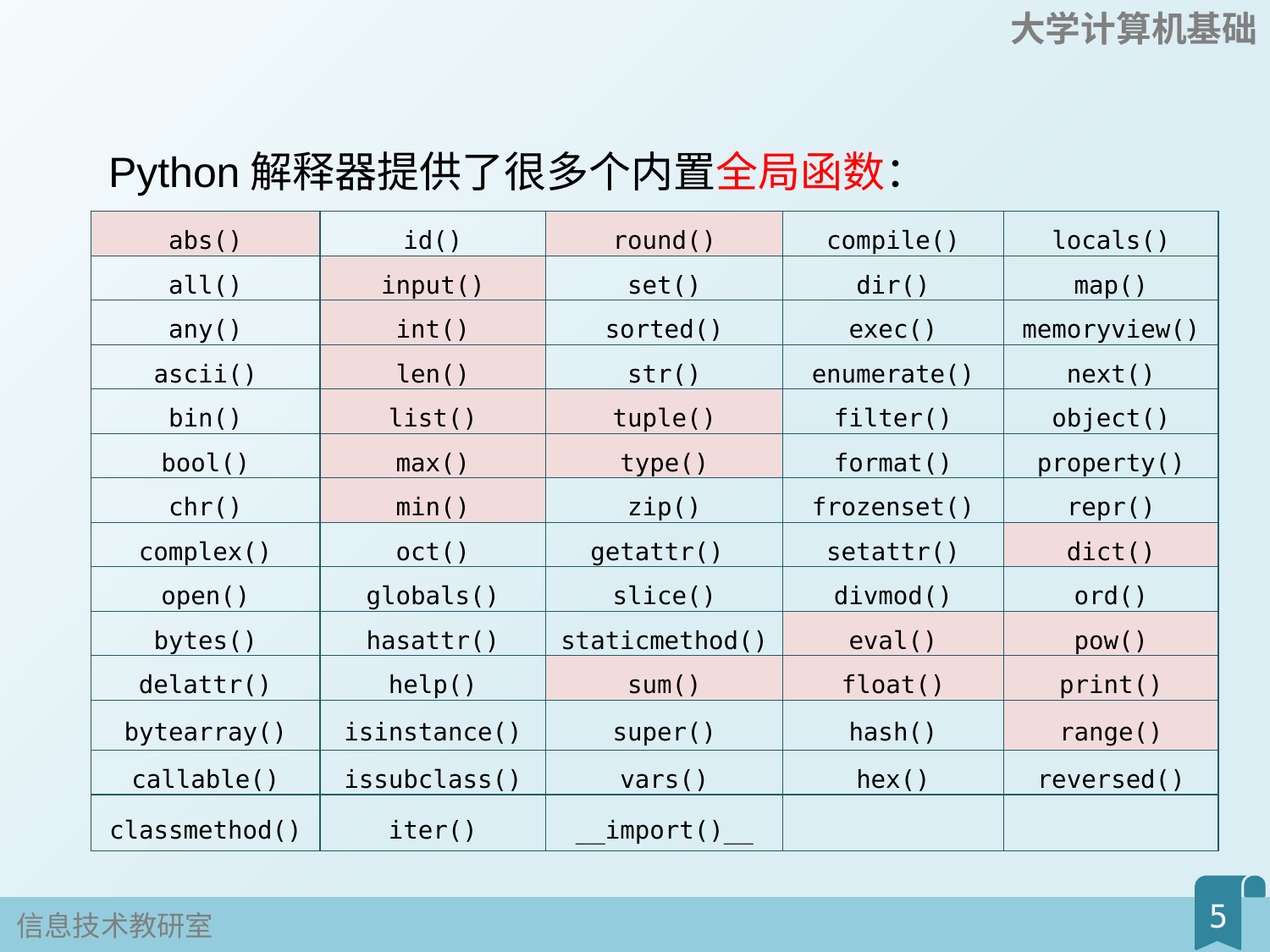

Python解释器提供了很多个内置全局函数：
| abs() | id() | round() | compile() | locals() |
| --- | --- | --- | --- | --- |
| all() | input() | set() | dir() | map() |
| any() | int() | sorted() | exec() | memoryview() |
| ascii() | len() | str() | enumerate() | next() |
| bin() | list() | tuple() | filter() | object() |
| bool() | max() | type() | format() | property() |
| chr() | min() | zip() | frozenset() | repr() |
| complex() | oct() | getattr() | setattr() | dict() |
| open() | globals() | slice() | divmod() | ord() |
| bytes() | hasattr() | staticmethod() | eval() | pow() |
| delattr() | help() | sum() | float() | print() |
| bytearray() | isinstance() | super() | hash() | range() |
| callable() | issubclass() | vars() | hex() | reversed() |
| classmethod() | iter() | \_\_import()\_\_ |  |  |
5